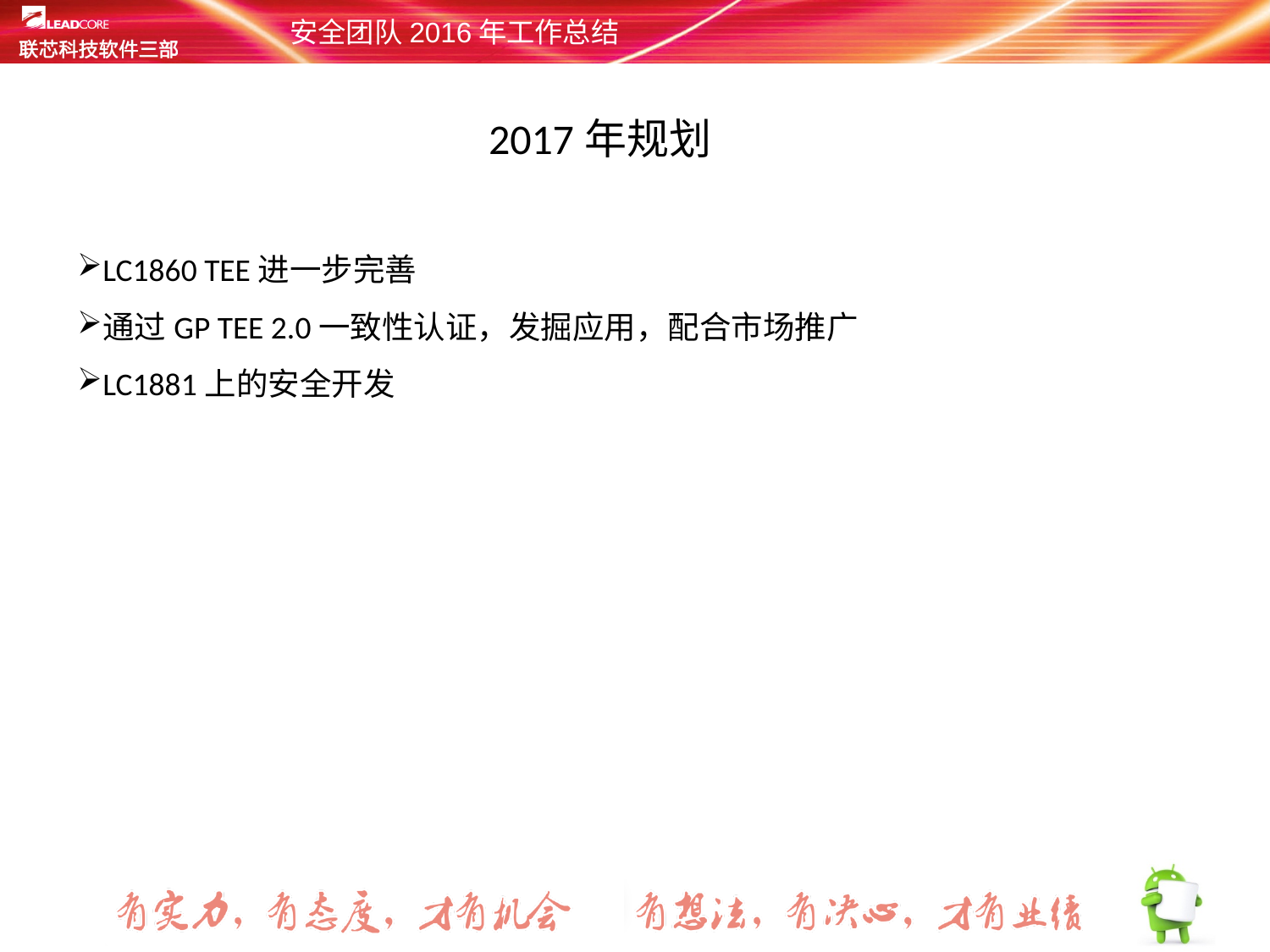

# 安全团队2016年工作总结
2017年规划

LC1860 TEE进一步完善
通过GP TEE 2.0一致性认证，发掘应用，配合市场推广
LC1881上的安全开发